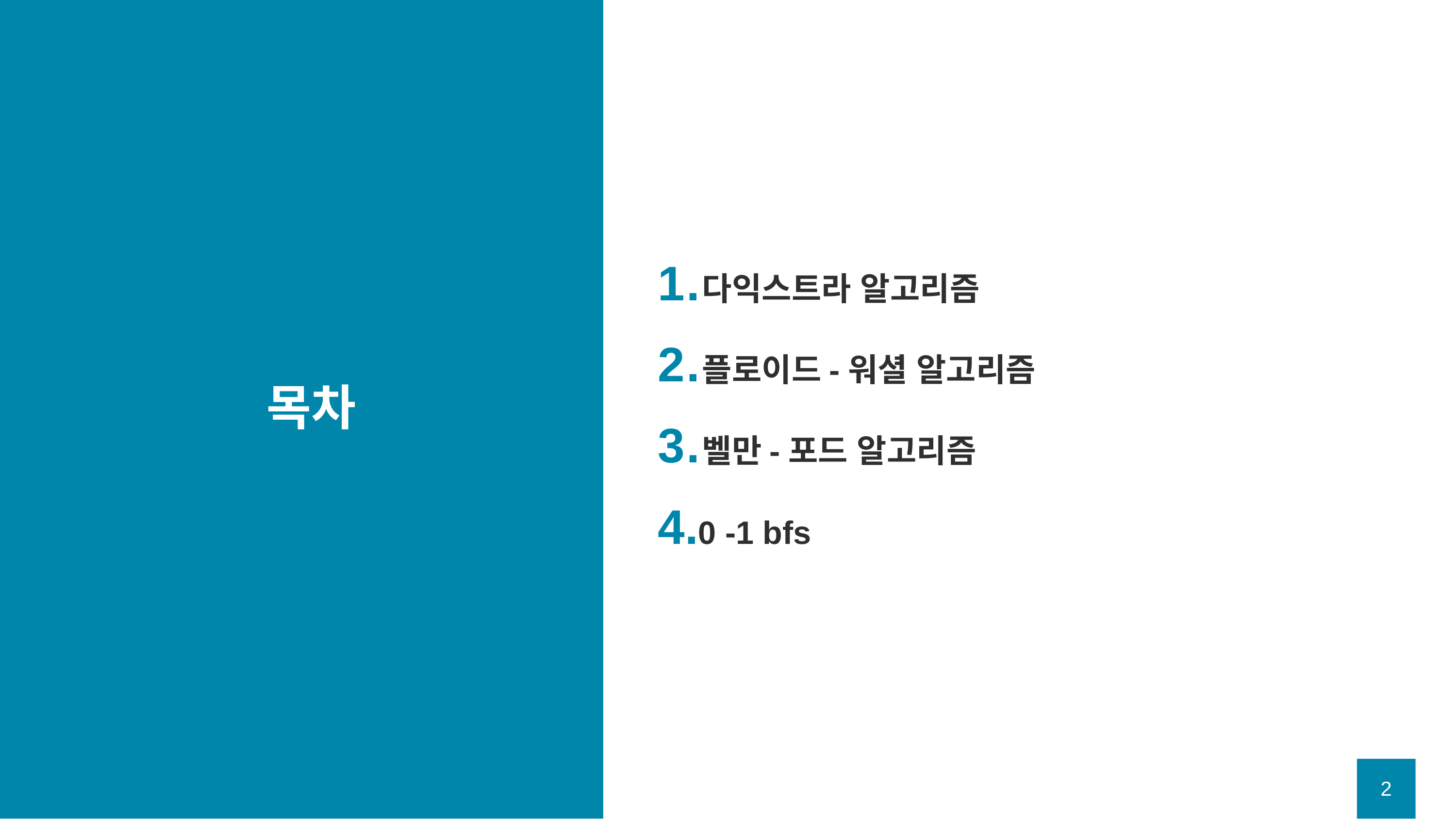

다익스트라 알고리즘
플로이드-워셜 알고리즘
벨만-포드 알고리즘
0 -1 bfs
# 목차
2